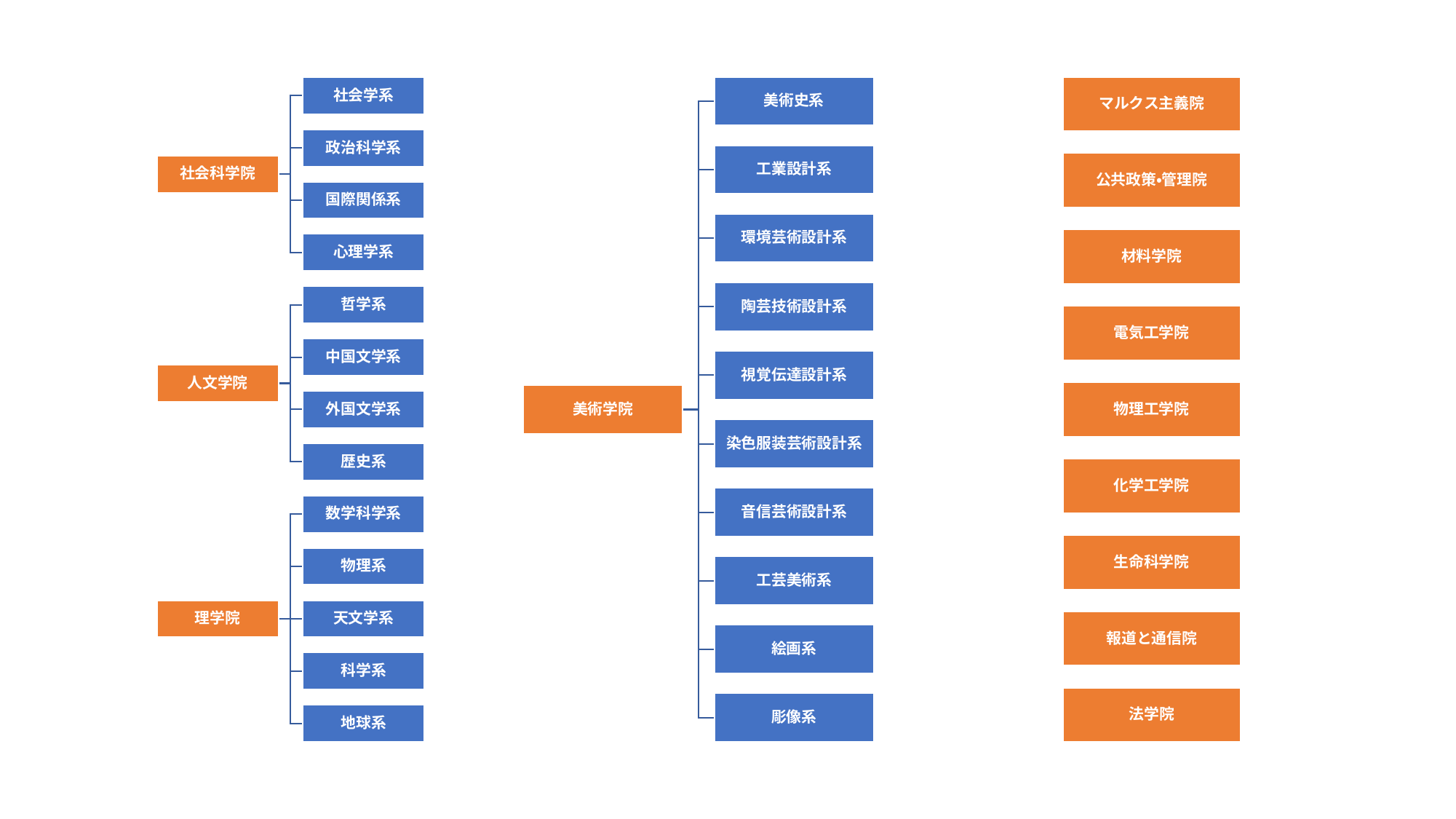

社会科学院
社会学系
政治科学系
国際関係系
心理学系
人文学院
哲学系
中国文学系
外国文学系
歴史系
理学院
数学科学系
物理系
天文学系
科学系
地球系
マルクス主義院
公共政策・管理院
材料学院
電気工学院
物理工学院
化学工学院
生命科学院
報道と通信院
法学院
美術学院
美術史系
工業設計系
環境芸術設計系
陶芸技術設計系
視覚伝達設計系
染色服装芸術設計系
音信芸術設計系
工芸美術系
絵画系
彫像系